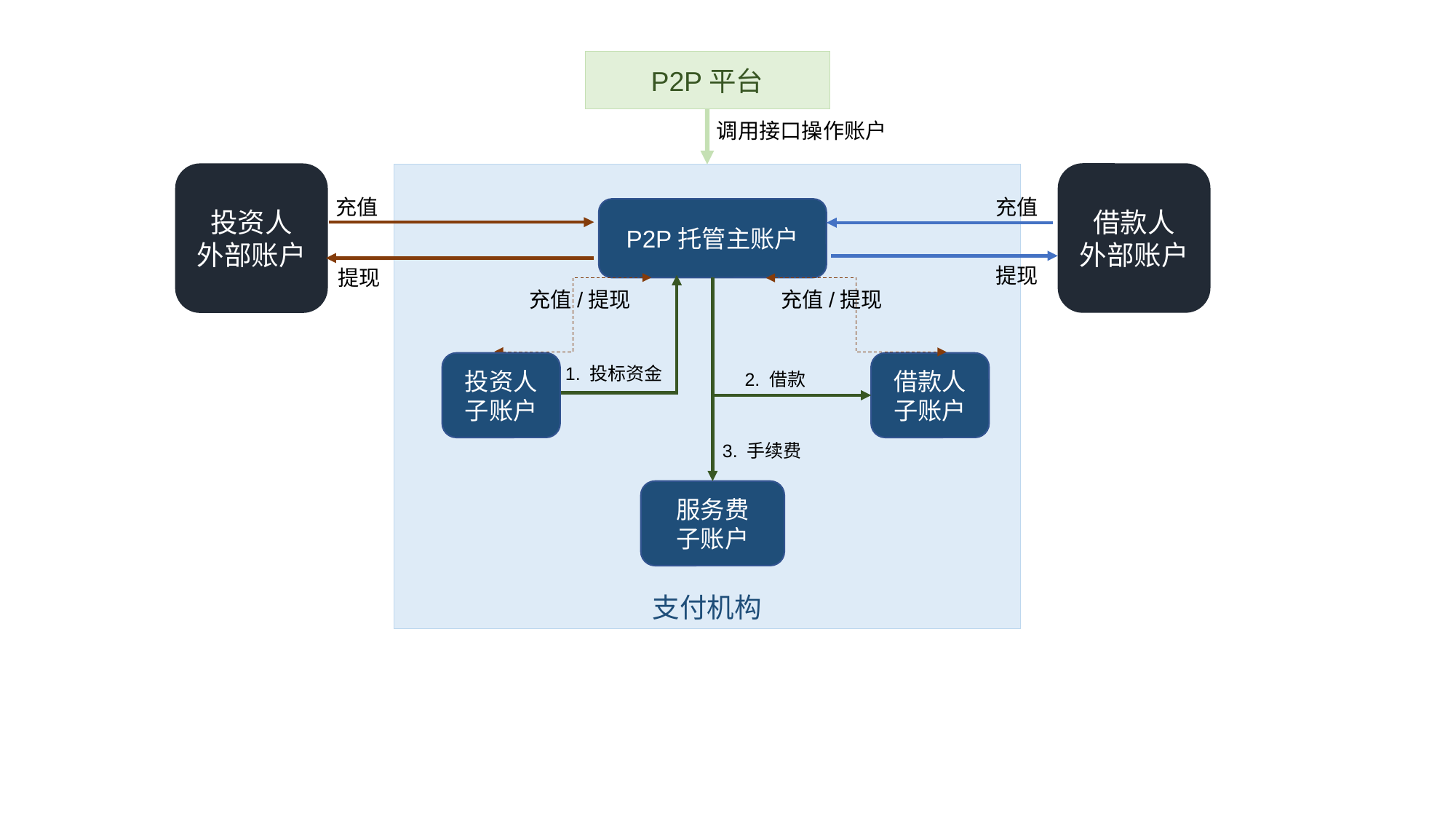

P2P平台
调用接口操作账户
借款人
外部账户
投资人
外部账户
支付机构
充值
充值
P2P托管主账户
提现
提现
充值/提现
充值/提现
投资人子账户
借款人子账户
1. 投标资金
2. 借款
3. 手续费
服务费
子账户